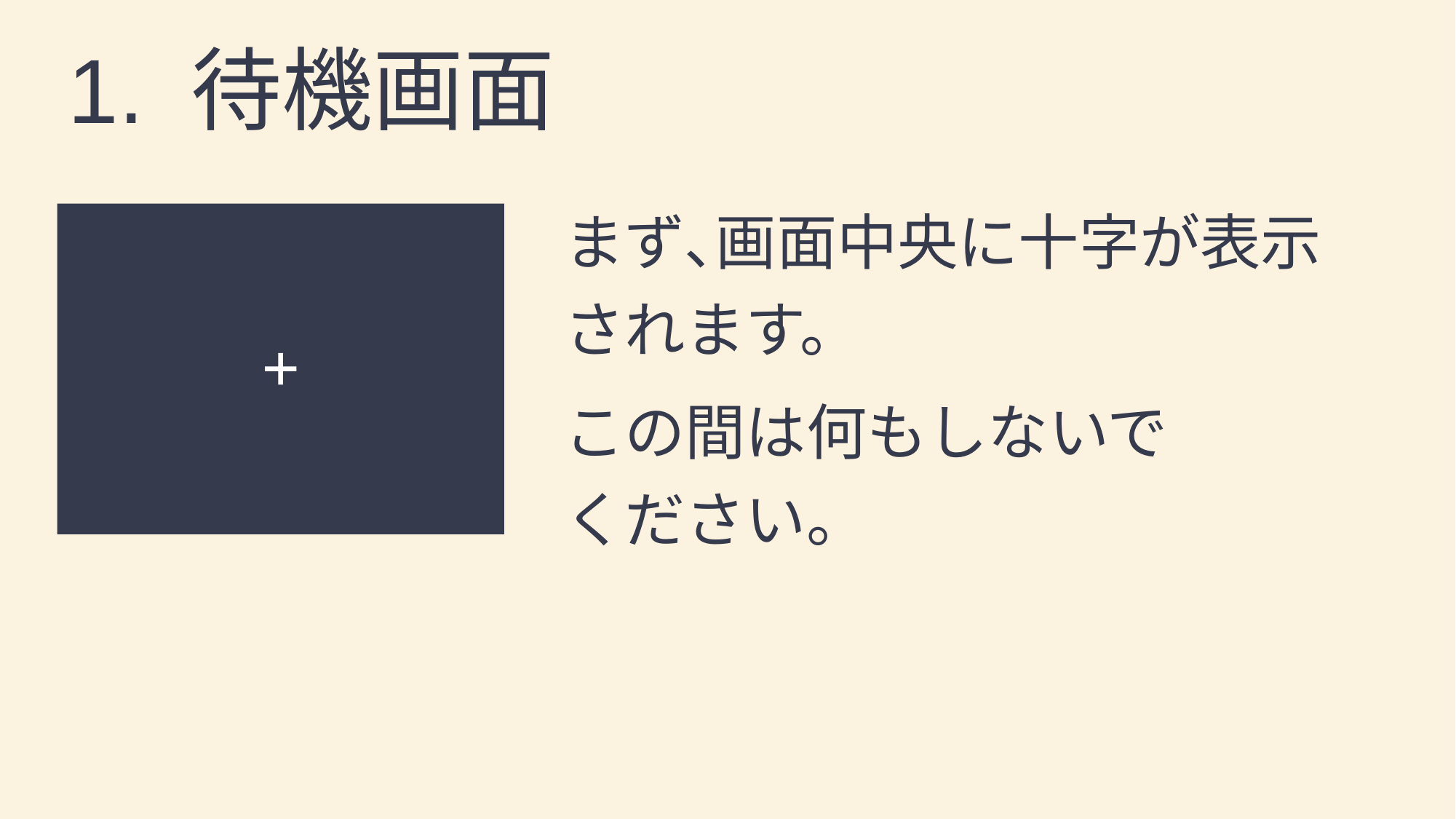

# 1. 待機画面
まず､画面中央に十字が表示
されます。
この間は何もしないで
ください。